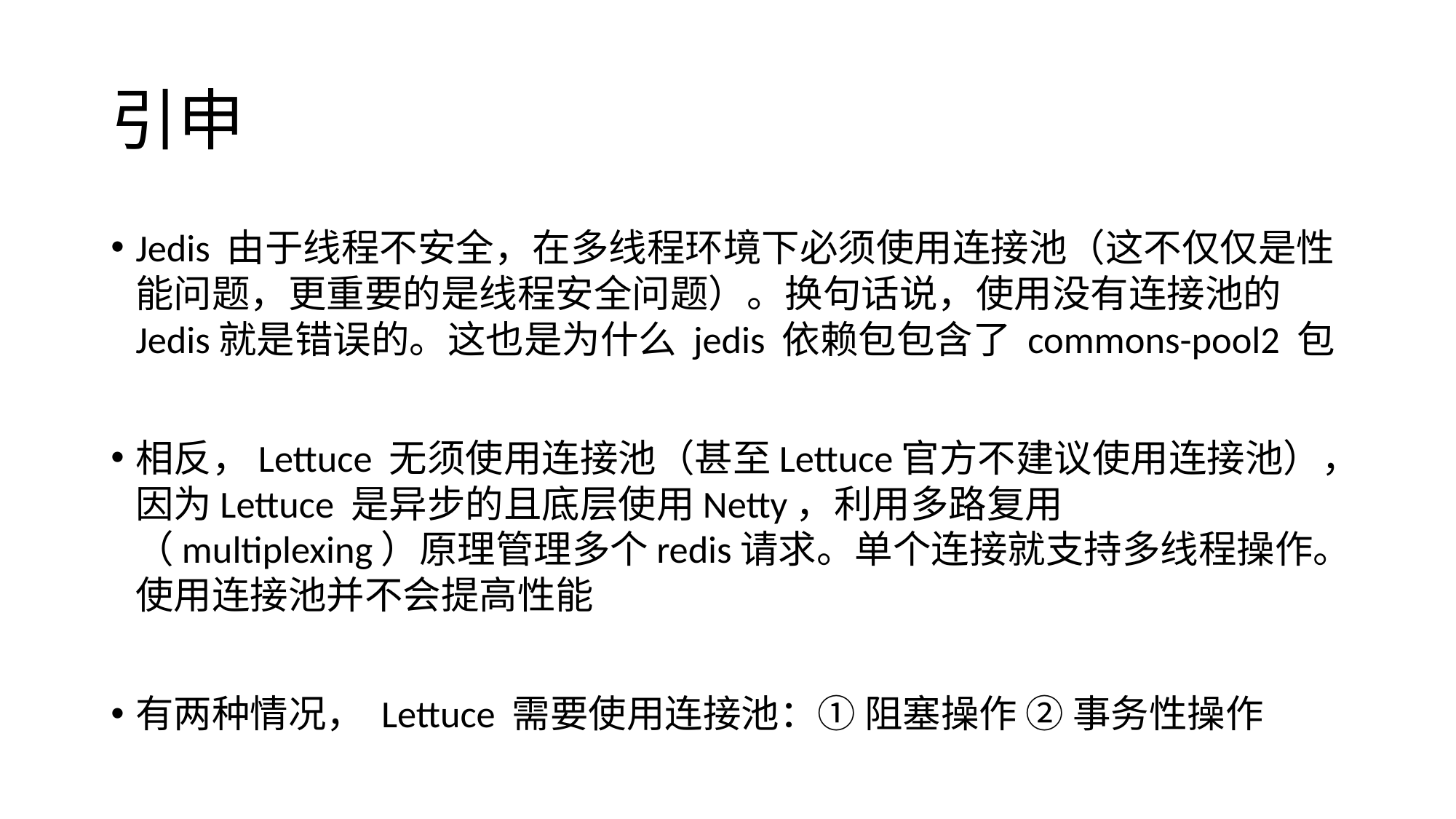

# 引申
Jedis 由于线程不安全，在多线程环境下必须使用连接池（这不仅仅是性能问题，更重要的是线程安全问题）。换句话说，使用没有连接池的Jedis就是错误的。这也是为什么 jedis 依赖包包含了 commons-pool2 包

相反，Lettuce 无须使用连接池（甚至Lettuce官方不建议使用连接池），因为Lettuce 是异步的且底层使用Netty，利用多路复用（multiplexing）原理管理多个redis请求。单个连接就支持多线程操作。使用连接池并不会提高性能

有两种情况， Lettuce 需要使用连接池：① 阻塞操作 ② 事务性操作